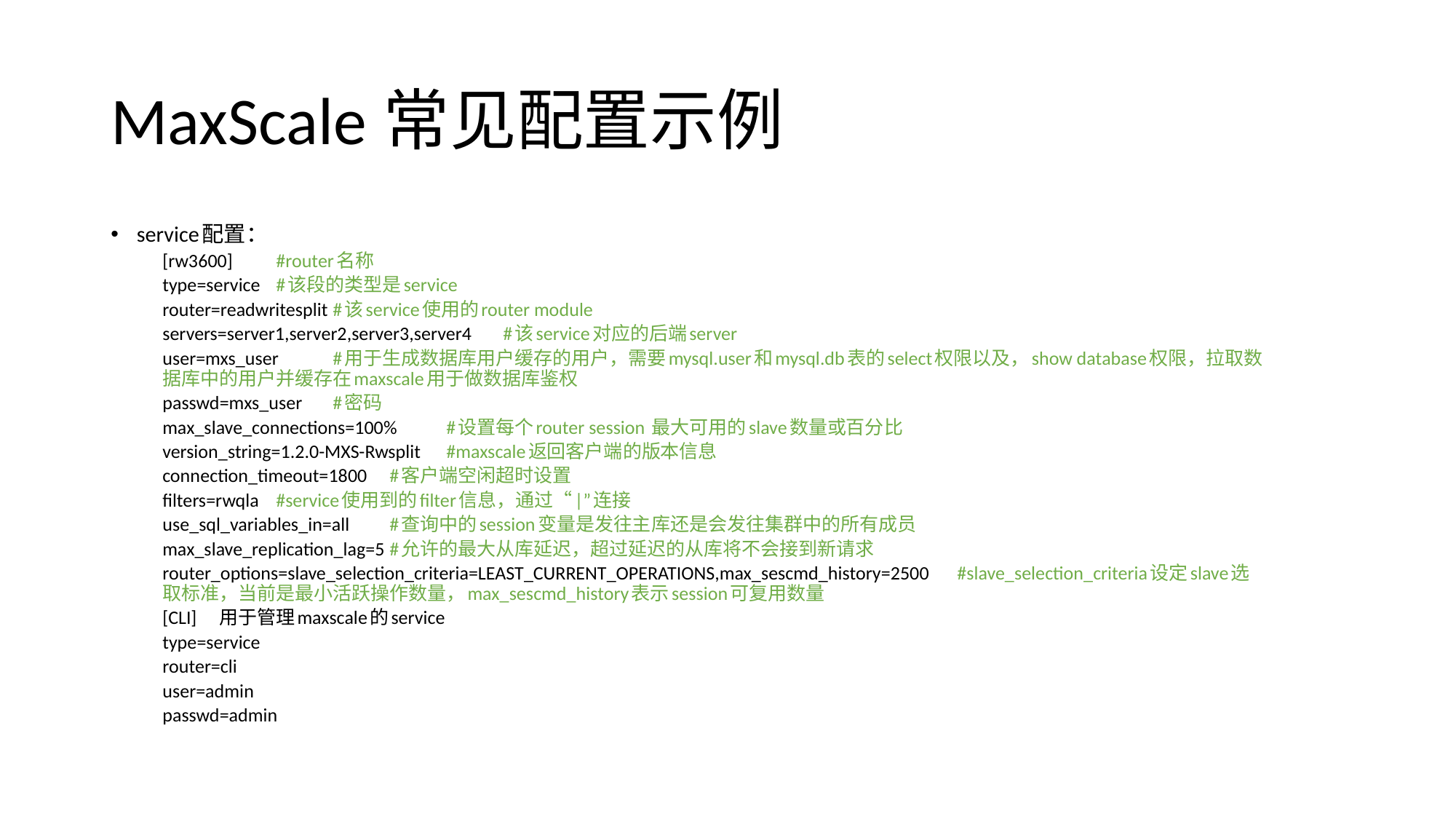

# MaxScale常见配置示例
service配置：
[rw3600]			#router名称
type=service			#该段的类型是service
router=readwritesplit		#该service使用的router module
servers=server1,server2,server3,server4		#该service对应的后端server
user=mxs_user		#用于生成数据库用户缓存的用户，需要mysql.user和mysql.db表的select权限以及，show database权限，拉取数据库中的用户并缓存在maxscale用于做数据库鉴权
passwd=mxs_user	#密码
max_slave_connections=100%	#设置每个router session 最大可用的slave数量或百分比
version_string=1.2.0-MXS-Rwsplit	#maxscale返回客户端的版本信息
connection_timeout=1800	#客户端空闲超时设置
filters=rwqla			#service使用到的filter信息，通过“|”连接
use_sql_variables_in=all		#查询中的session变量是发往主库还是会发往集群中的所有成员
max_slave_replication_lag=5	#允许的最大从库延迟，超过延迟的从库将不会接到新请求
router_options=slave_selection_criteria=LEAST_CURRENT_OPERATIONS,max_sescmd_history=2500	#slave_selection_criteria设定slave选取标准，当前是最小活跃操作数量，max_sescmd_history表示session可复用数量
[CLI]		用于管理maxscale的service
type=service
router=cli
user=admin
passwd=admin